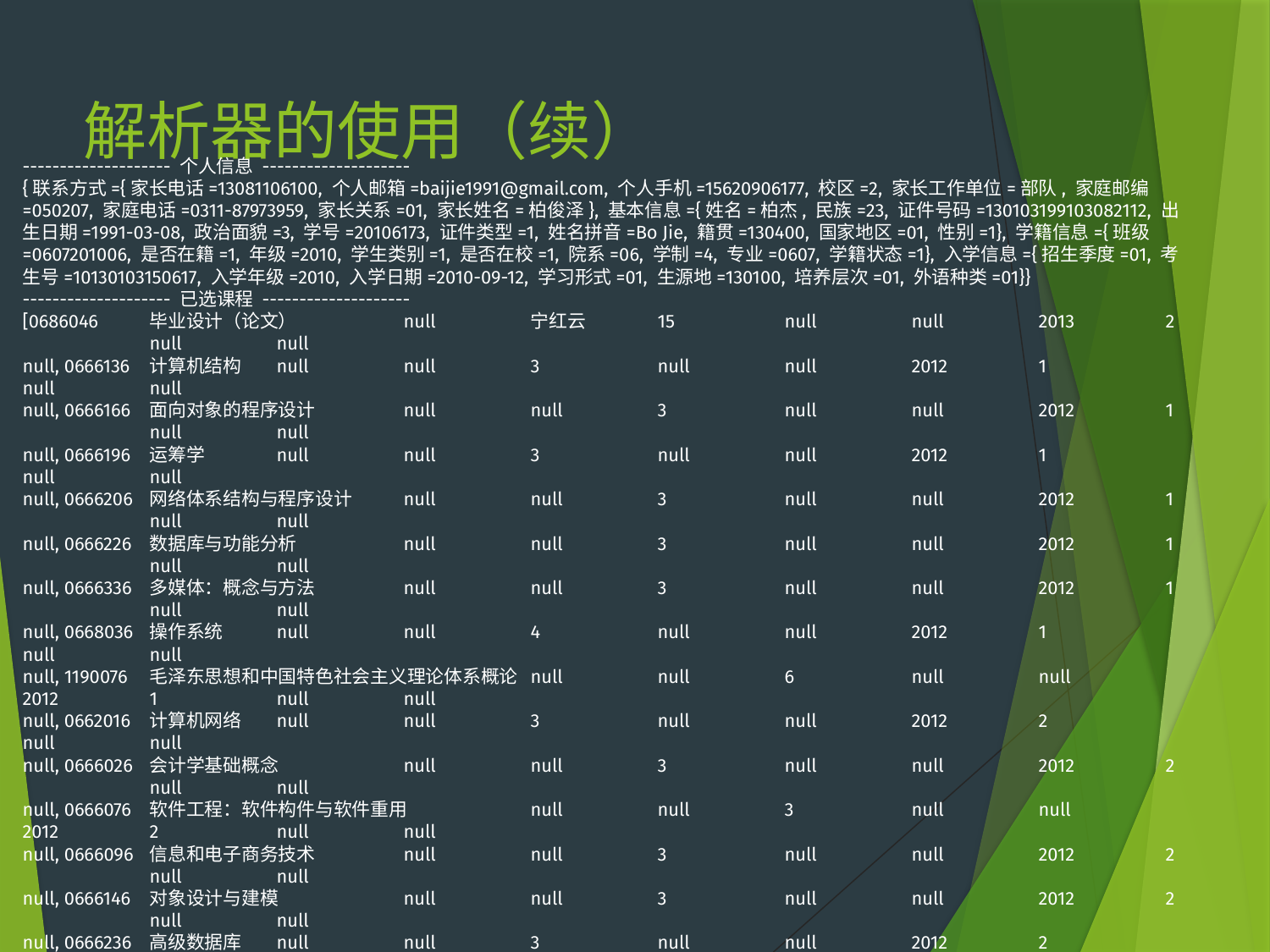

# 解析器的使用（续）
-------------------- 个人信息 --------------------
{联系方式={家长电话=13081106100, 个人邮箱=baijie1991@gmail.com, 个人手机=15620906177, 校区=2, 家长工作单位=部队, 家庭邮编=050207, 家庭电话=0311-87973959, 家长关系=01, 家长姓名=柏俊泽}, 基本信息={姓名=柏杰, 民族=23, 证件号码=130103199103082112, 出生日期=1991-03-08, 政治面貌=3, 学号=20106173, 证件类型=1, 姓名拼音=Bo Jie, 籍贯=130400, 国家地区=01, 性别=1}, 学籍信息={班级=0607201006, 是否在籍=1, 年级=2010, 学生类别=1, 是否在校=1, 院系=06, 学制=4, 专业=0607, 学籍状态=1}, 入学信息={招生季度=01, 考生号=10130103150617, 入学年级=2010, 入学日期=2010-09-12, 学习形式=01, 生源地=130100, 培养层次=01, 外语种类=01}}
-------------------- 已选课程 --------------------
[0686046	毕业设计（论文）	null	宁红云	15	null	null	2013	2	null	null
null, 0666136	计算机结构	null	null	3	null	null	2012	1	null	null
null, 0666166	面向对象的程序设计	null	null	3	null	null	2012	1	null	null
null, 0666196	运筹学	null	null	3	null	null	2012	1	null	null
null, 0666206	网络体系结构与程序设计	null	null	3	null	null	2012	1	null	null
null, 0666226	数据库与功能分析	null	null	3	null	null	2012	1	null	null
null, 0666336	多媒体：概念与方法	null	null	3	null	null	2012	1	null	null
null, 0668036	操作系统	null	null	4	null	null	2012	1	null	null
null, 1190076	毛泽东思想和中国特色社会主义理论体系概论	null	null	6	null	null	2012	1	null	null
null, 0662016	计算机网络	null	null	3	null	null	2012	2	null	null
null, 0666026	会计学基础概念	null	null	3	null	null	2012	2	null	null
null, 0666076	软件工程：软件构件与软件重用	null	null	3	null	null	2012	2	null	null
null, 0666096	信息和电子商务技术	null	null	3	null	null	2012	2	null	null
null, 0666146	对象设计与建模	null	null	3	null	null	2012	2	null	null
null, 0666236	高级数据库	null	null	3	null	null	2012	2	null	null
null, 0686016	企划与项目开发	null	null	3	null	null	2012	2	null	null
null, 0666036	财务管理	null	郭力杰	3	null	null	2013	1	null	null
1-5,8-14 周 星期三 3-4 节 北楼3 3-0201
1-5,8-14 周 星期一 7-8 节 北楼3 3-0201, 0666106	计算机项目管理	null	夏承遗	3	null	null	2013	1	null	null
1-5,8-14 周 星期五 3-4 节 北楼1 1-0202
1,3,5,9,11 周 星期二 7-8 节 北楼1 1-0202, 0666176	工业计算机系统	null	杨鹏	3	null	null	2013	1	null	null
null, 0666266	分布式计算机系统	null	蔡靖	3	null	null	2013	1	null	null
null, 0666276	微机硬件组成原理	null	韩盛磊	3	null	null	2013	1	null	null
1-5,8-14 周 星期五 1-2 节 北楼1 1-0202
1-5,8-15 周 星期二 1-2 节 北楼1 1-0202, 0686026	市场调研	null	李双喜	2	null	null	2013	1	null	null
null, 0686416	数据库课程设计	null	董晨	2	null	null	2013	1	null	null
null]